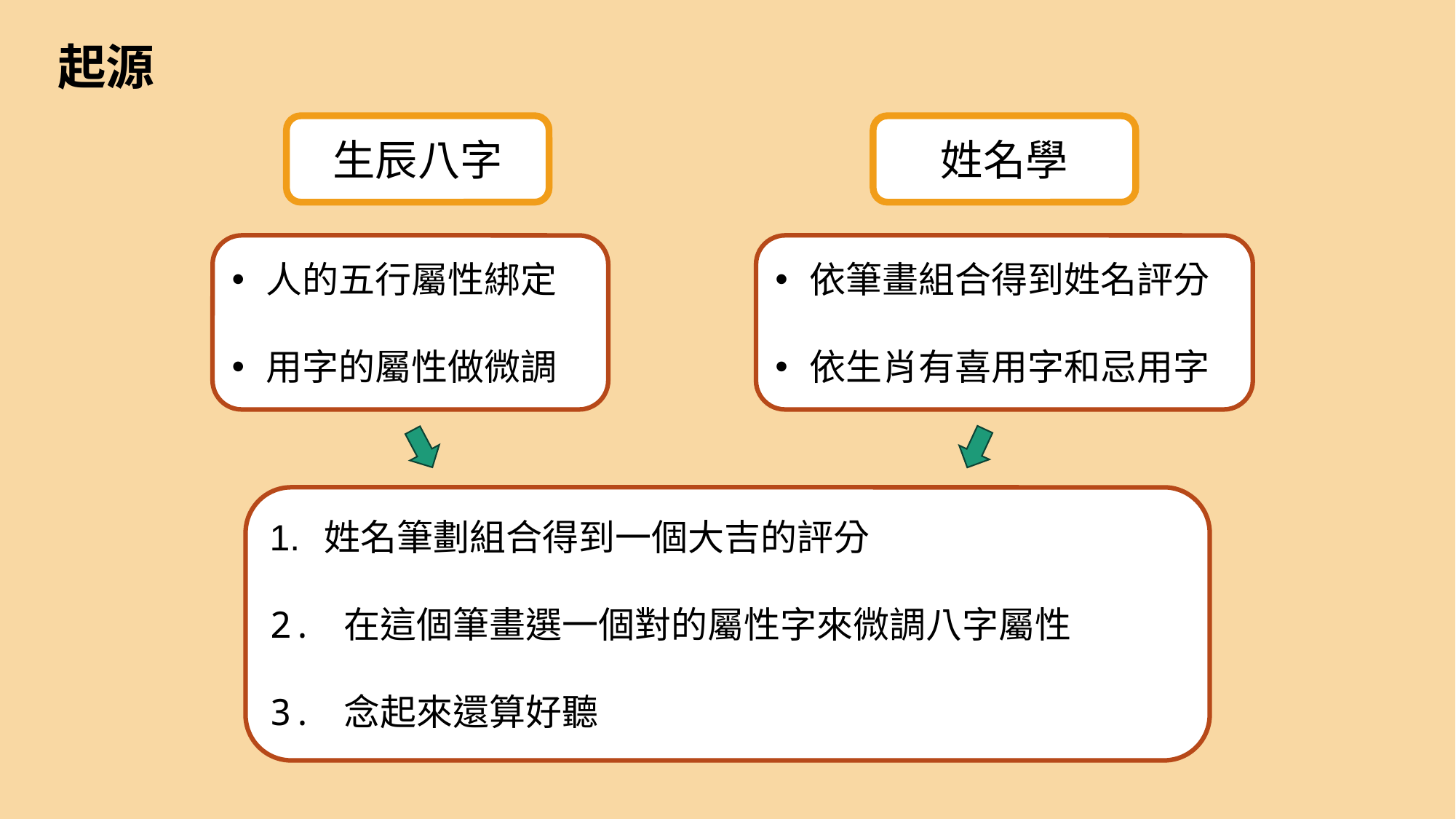

起源
生辰八字
姓名學
人的五行屬性綁定

用字的屬性做微調
依筆畫組合得到姓名評分

依生肖有喜用字和忌用字

姓名筆劃組合得到一個大吉的評分

2. 在這個筆畫選一個對的屬性字來微調八字屬性

3. 念起來還算好聽